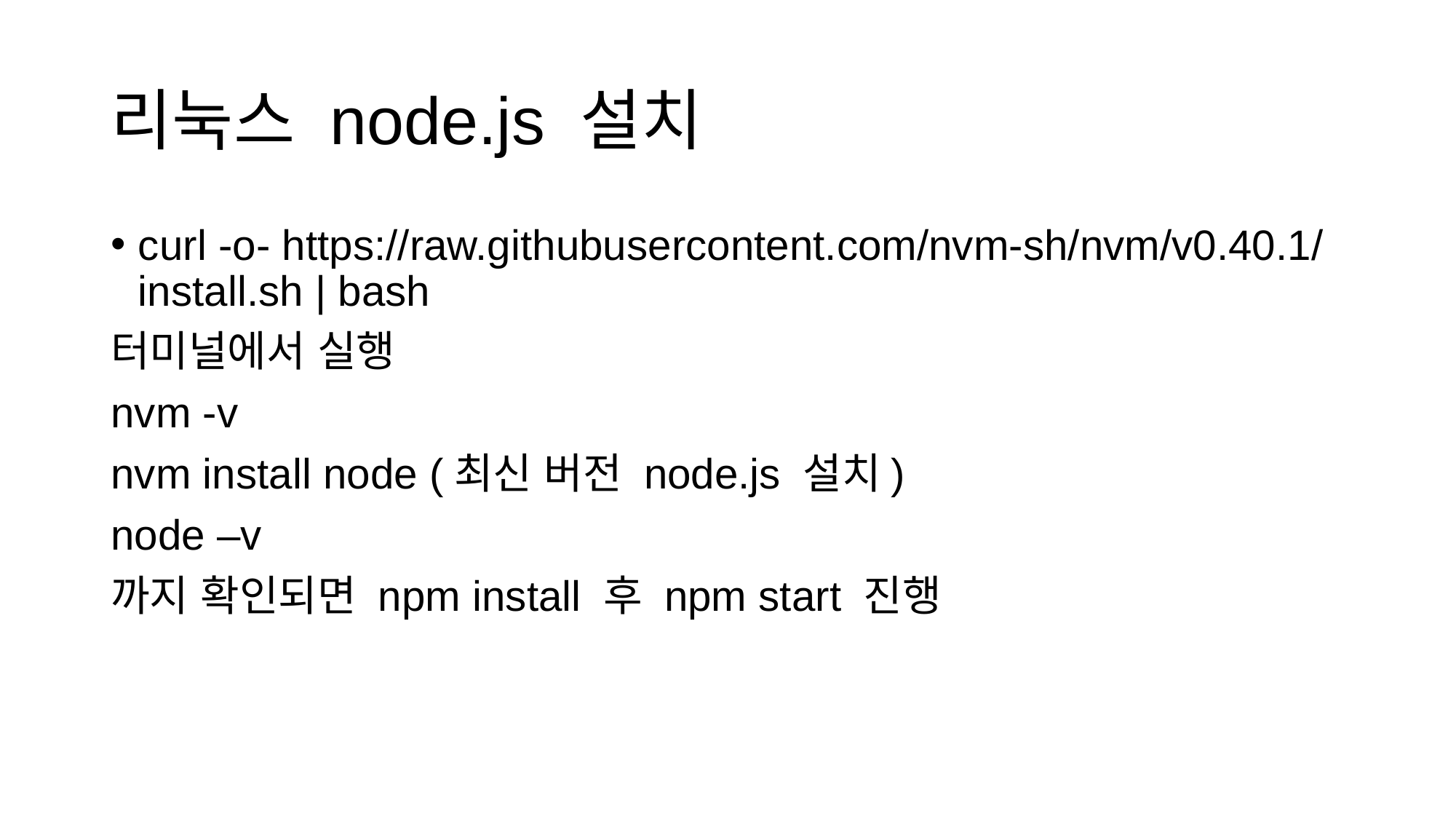

# 리눅스 node.js 설치
curl -o- https://raw.githubusercontent.com/nvm-sh/nvm/v0.40.1/install.sh | bash
터미널에서 실행
nvm -v
nvm install node (최신 버전 node.js 설치)
node –v
까지 확인되면 npm install 후 npm start 진행